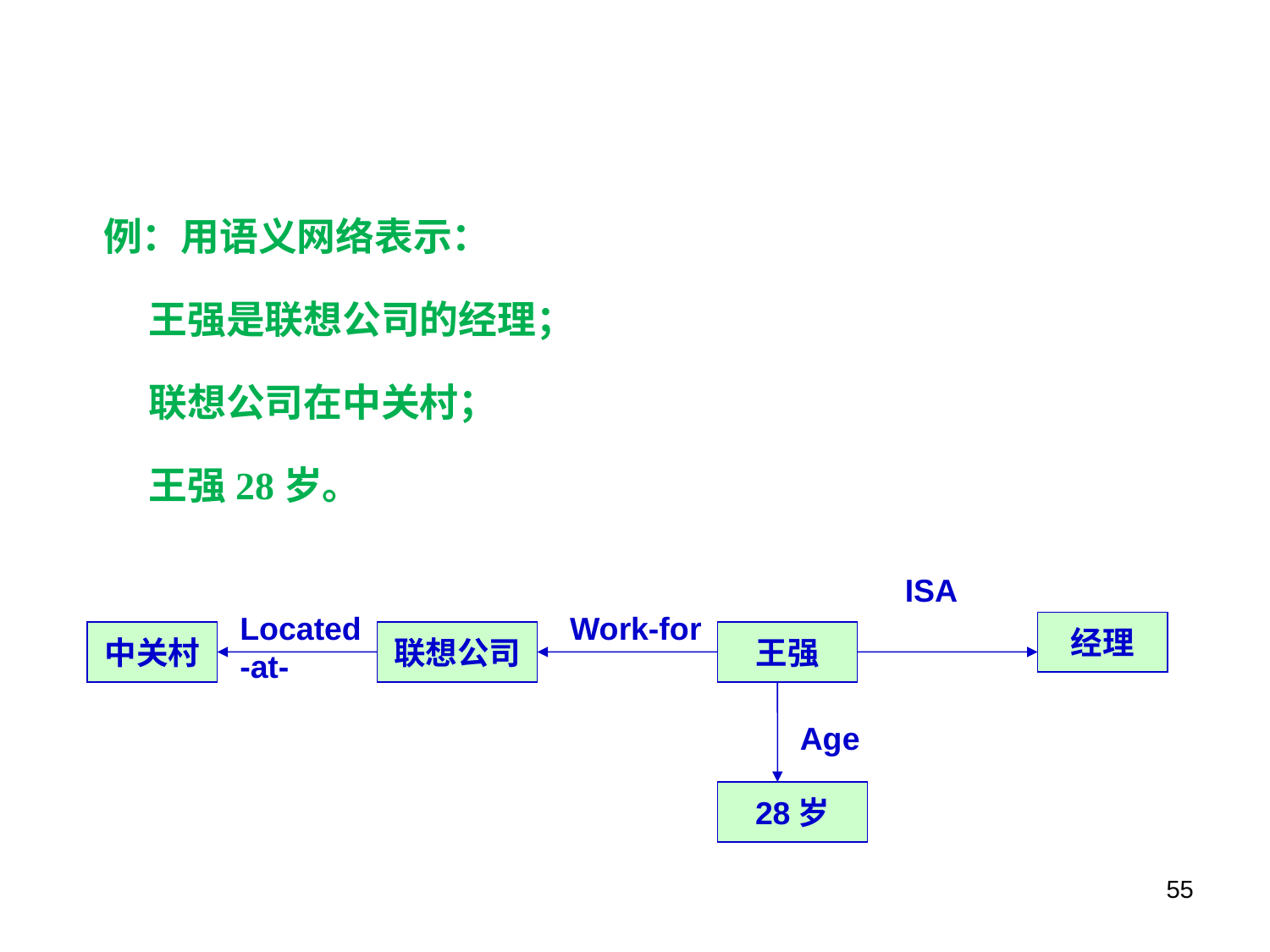

#
   例：用语义网络表示：
        王强是联想公司的经理；
        联想公司在中关村；
        王强28岁。

ISA
Located-at-
Work-for
经理
中关村
联想公司
王强

Age
28岁
55